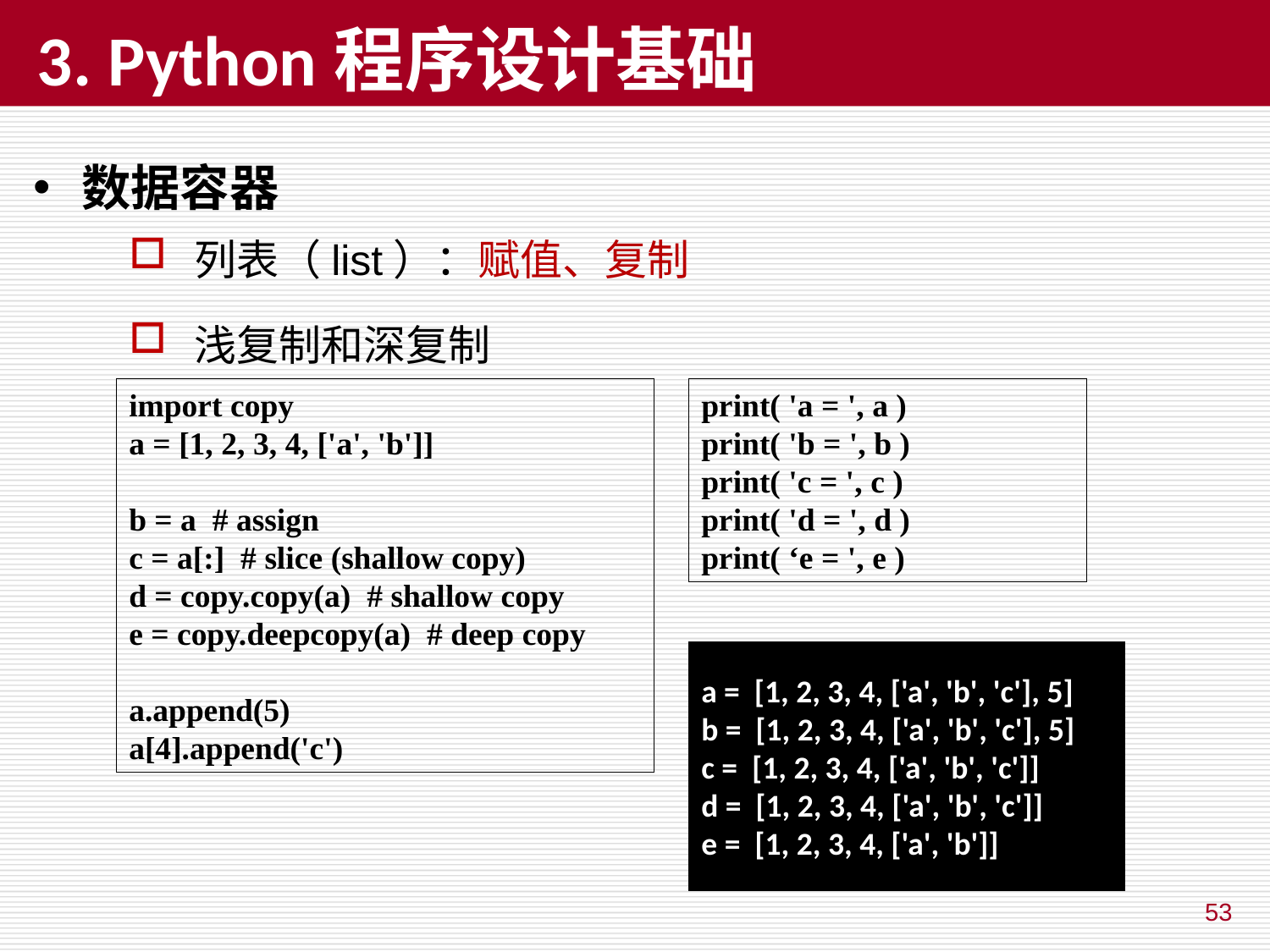

# 3. Python程序设计基础
数据容器
列表（list）：赋值、复制

浅复制和深复制
import copy
a = [1, 2, 3, 4, ['a', 'b']]

b = a  # assign
c = a[:]  # slice (shallow copy)
d = copy.copy(a)  # shallow copy
e = copy.deepcopy(a)  # deep copy

a.append(5)
a[4].append('c')
print( 'a = ', a )
print( 'b = ', b )
print( 'c = ', c )
print( 'd = ', d )
print( ‘e = ', e )
a =  [1, 2, 3, 4, ['a', 'b', 'c'], 5]
b =  [1, 2, 3, 4, ['a', 'b', 'c'], 5]
c =  [1, 2, 3, 4, ['a', 'b', 'c']]
d =  [1, 2, 3, 4, ['a', 'b', 'c']]
e =  [1, 2, 3, 4, ['a', 'b']]
53